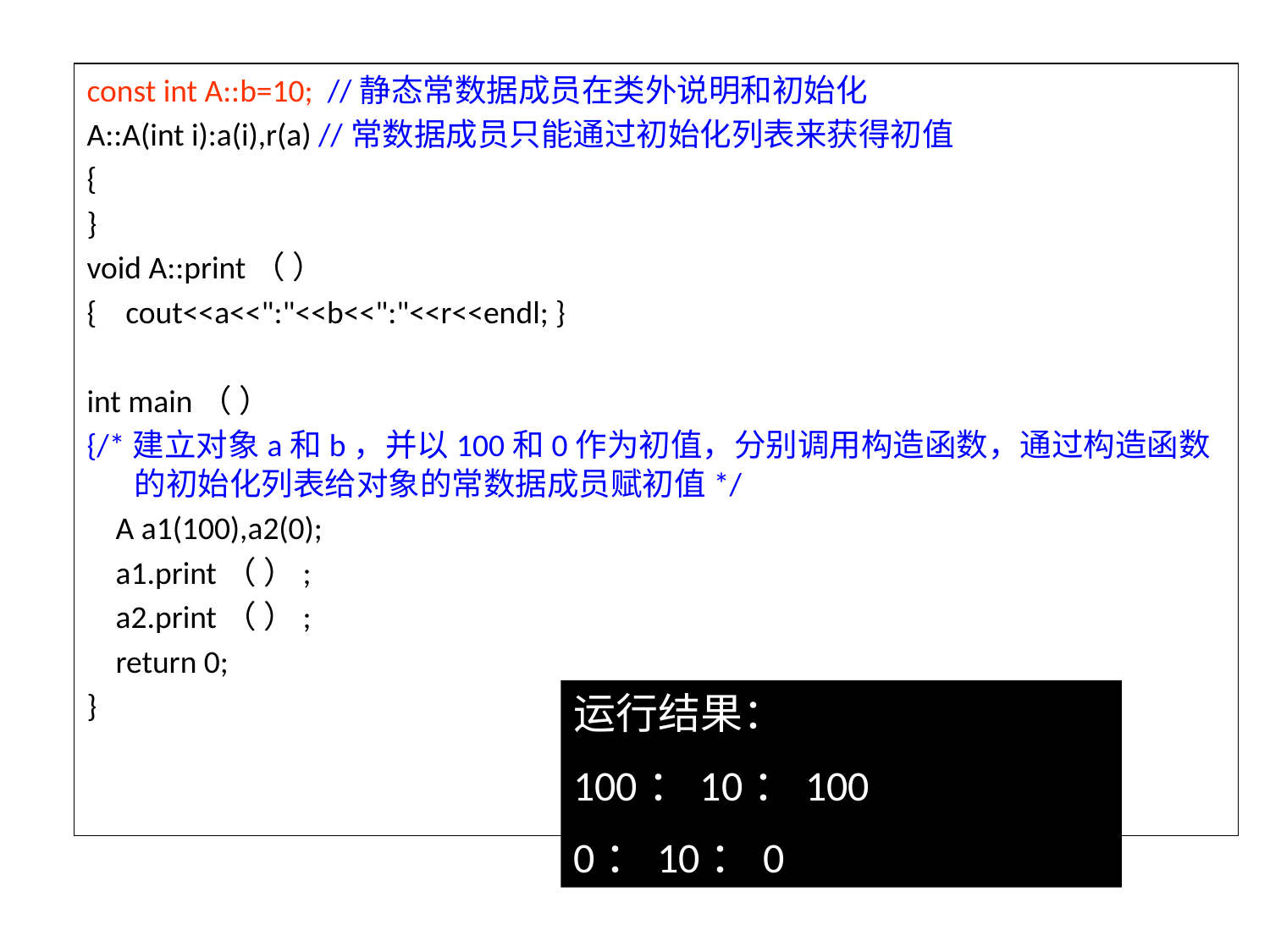

const int A::b=10;  //静态常数据成员在类外说明和初始化
A::A(int i):a(i),r(a) //常数据成员只能通过初始化列表来获得初值
{
}
void A::print（ ）
{    cout<<a<<":"<<b<<":"<<r<<endl; }

int main（ ）
{/*建立对象a和b，并以100和0作为初值，分别调用构造函数，通过构造函数的初始化列表给对象的常数据成员赋初值*/
    A a1(100),a2(0);
    a1.print（ ）;
    a2.print（ ）;
    return 0;
}
运行结果：
100：10：100
0：10：0